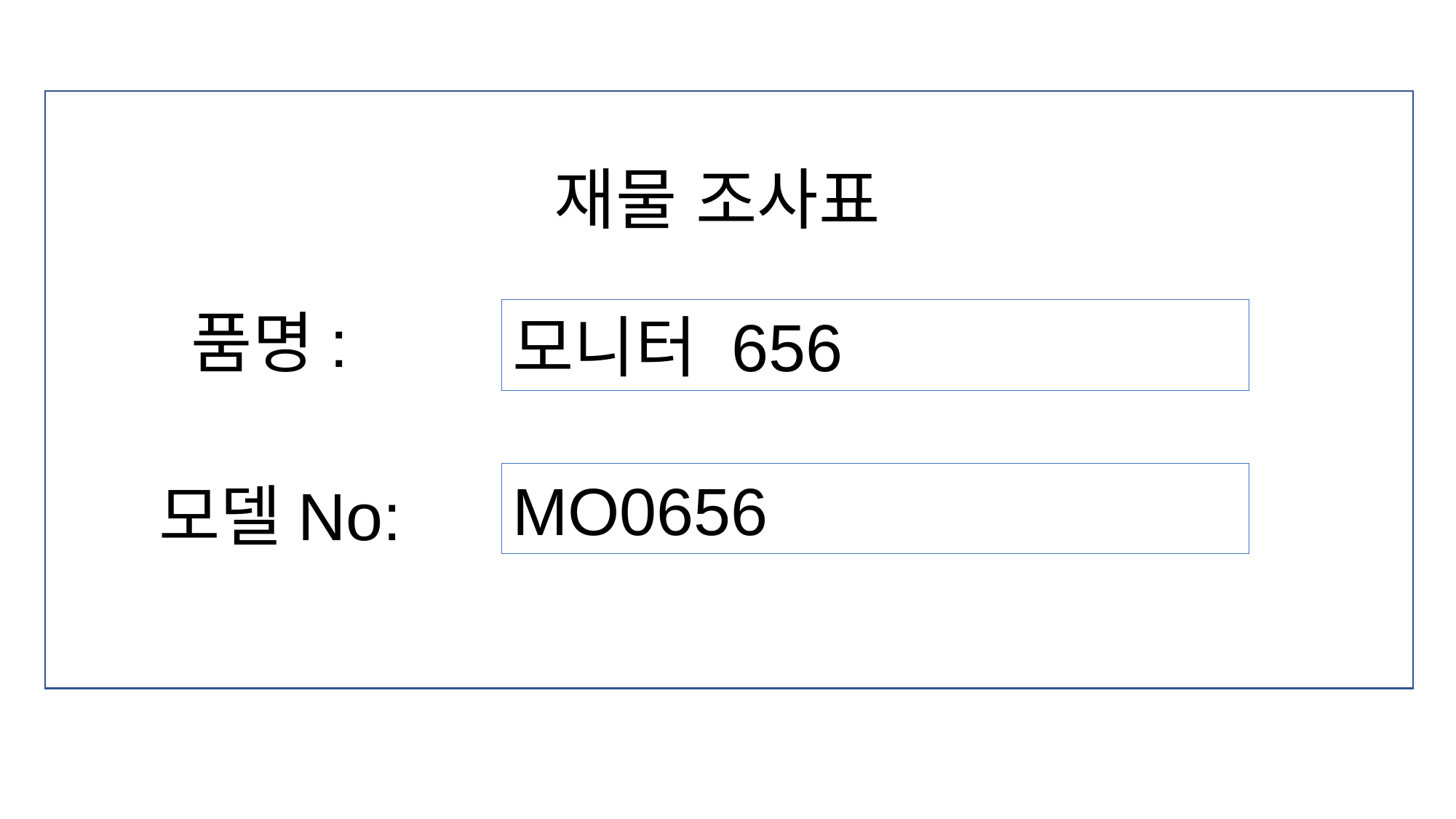

재물 조사표
품명:
모니터 656
MO0656
모델No: